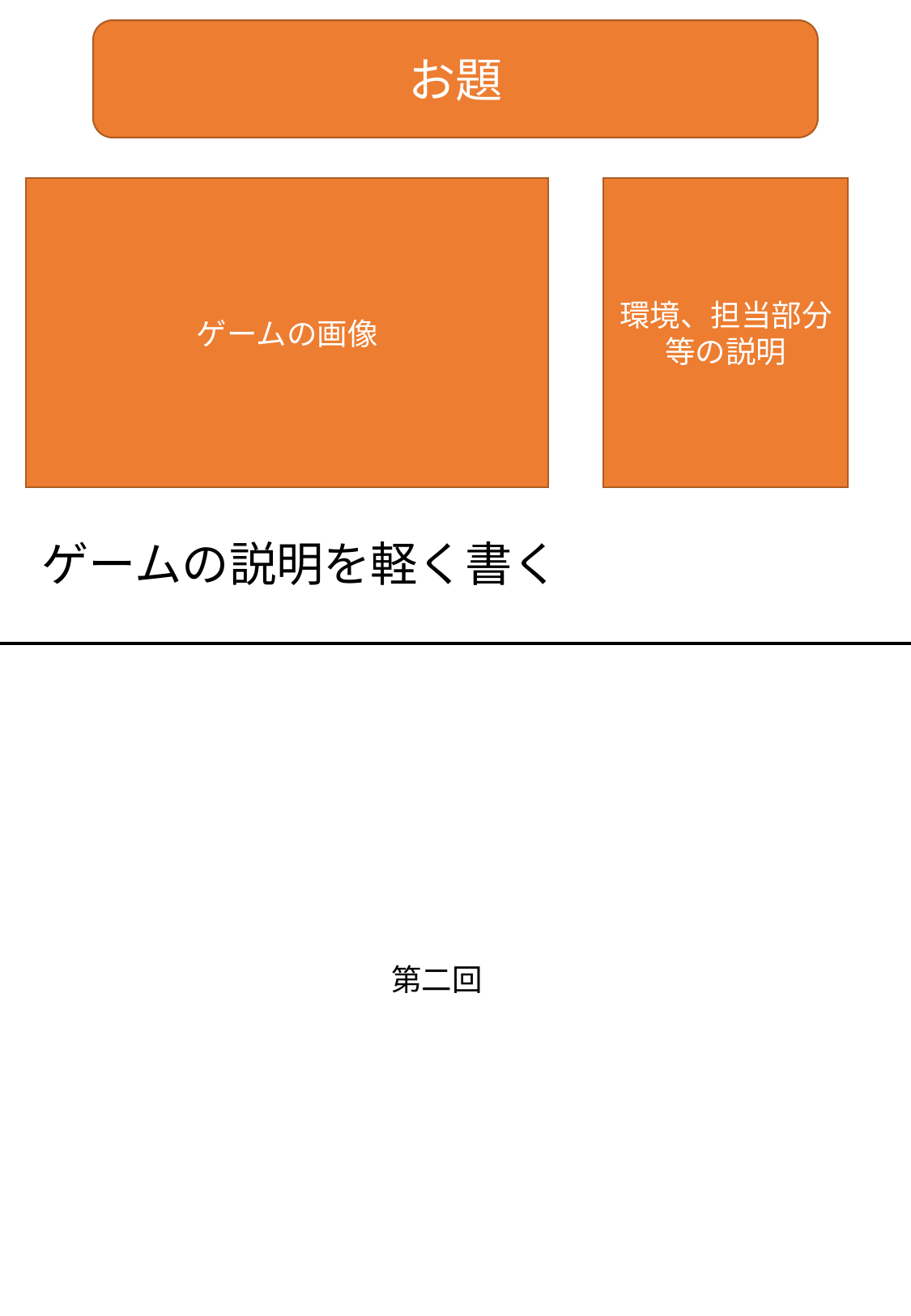

お題
ゲームの画像
環境、担当部分等の説明
ゲームの説明を軽く書く
第二回